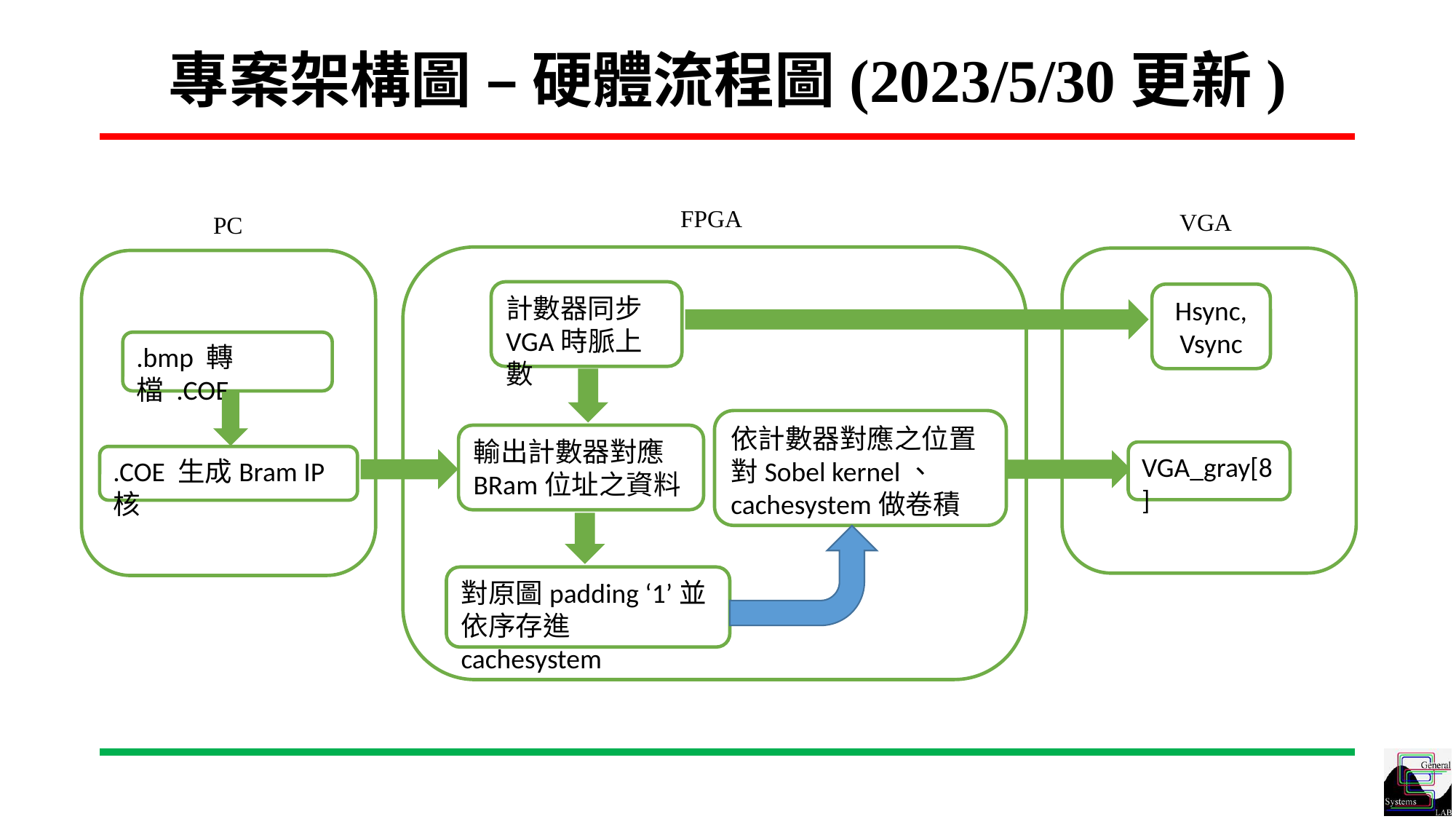

# 專案架構圖 – 硬體流程圖(2023/5/30更新)

FPGA
VGA
PC

FPGA

計數器同步VGA時脈上數
Hsync,
Vsync
.bmp 轉檔 .COE

依計數器對應之位置
對Sobel kernel、
cachesystem做卷積

輸出計數器對應BRam位址之資料
.COE 生成Bram IP核

對原圖padding ‘1’並依序存進cachesystem
VGA_gray[8]